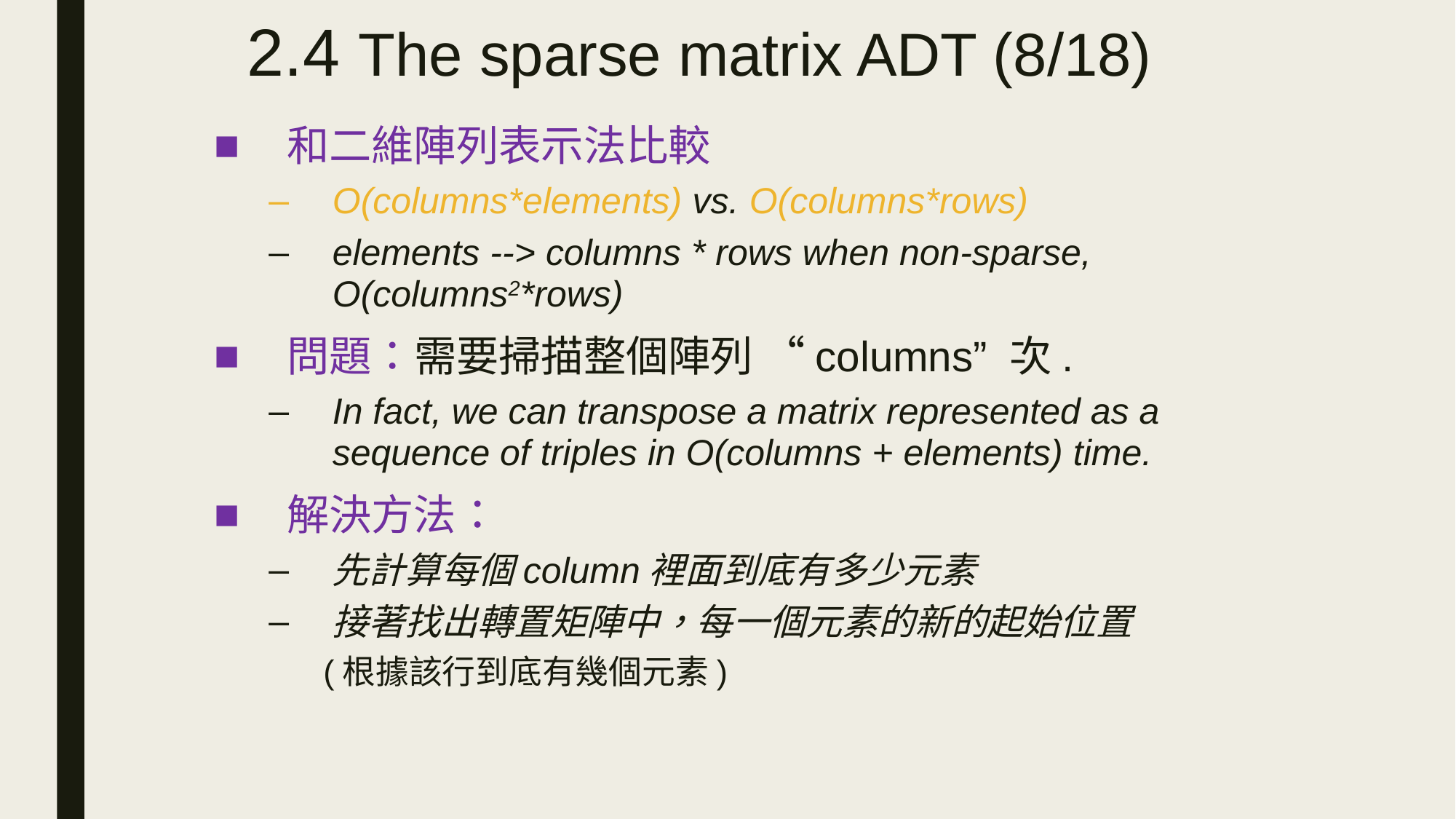

# 2.4 The sparse matrix ADT (8/18)
和二維陣列表示法比較
O(columns*elements) vs. O(columns*rows)
elements --> columns * rows when non-sparse,
O(columns2*rows)
問題：需要掃描整個陣列 “columns” 次.
In fact, we can transpose a matrix represented as a sequence of triples in O(columns + elements) time.
解決方法：
先計算每個column裡面到底有多少元素
接著找出轉置矩陣中，每一個元素的新的起始位置
(根據該行到底有幾個元素)